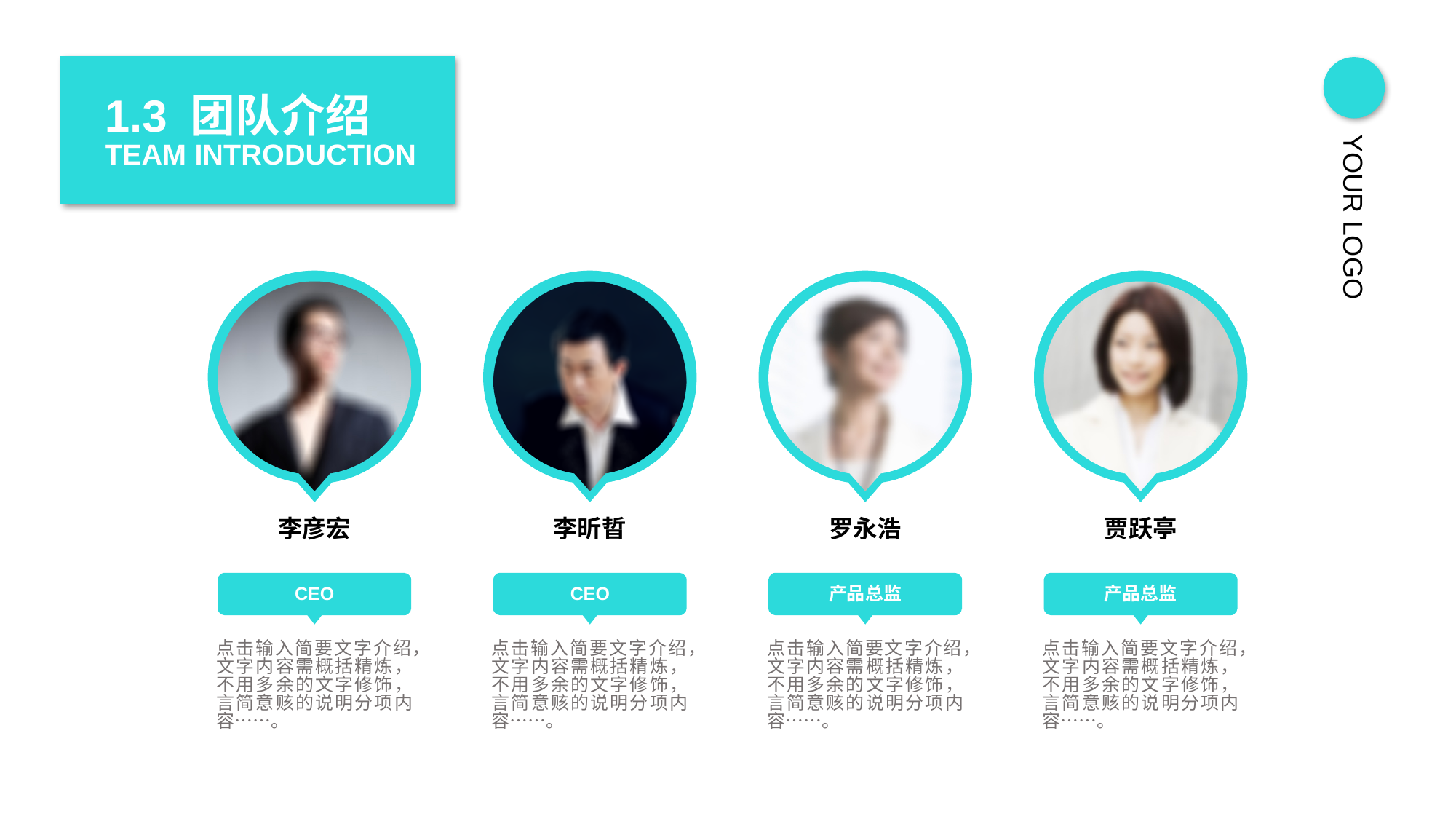

YOUR LOGO
1.3 团队介绍
TEAM INTRODUCTION

李彦宏
李昕晢
罗永浩
贾跃亭

CEO

CEO

产品总监

产品总监

点击输入简要文字介绍，文字内容需概括精炼，不用多余的文字修饰，言简意赅的说明分项内容……。
点击输入简要文字介绍，文字内容需概括精炼，不用多余的文字修饰，言简意赅的说明分项内容……。
点击输入简要文字介绍，文字内容需概括精炼，不用多余的文字修饰，言简意赅的说明分项内容……。
点击输入简要文字介绍，文字内容需概括精炼，不用多余的文字修饰，言简意赅的说明分项内容……。